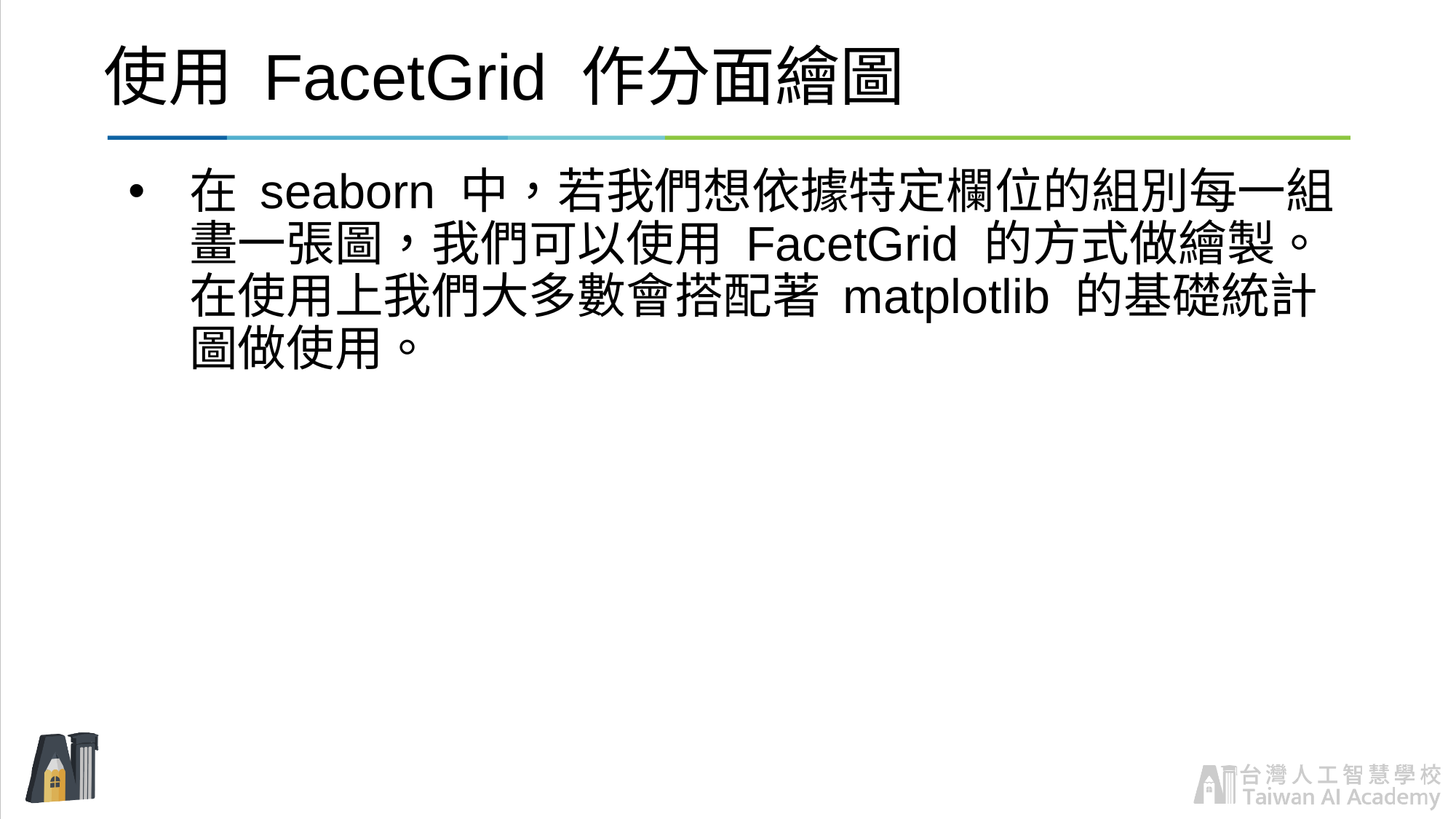

# 使用 FacetGrid 作分面繪圖
在 seaborn 中，若我們想依據特定欄位的組別每一組畫一張圖，我們可以使用 FacetGrid 的方式做繪製。在使用上我們大多數會搭配著 matplotlib 的基礎統計圖做使用。